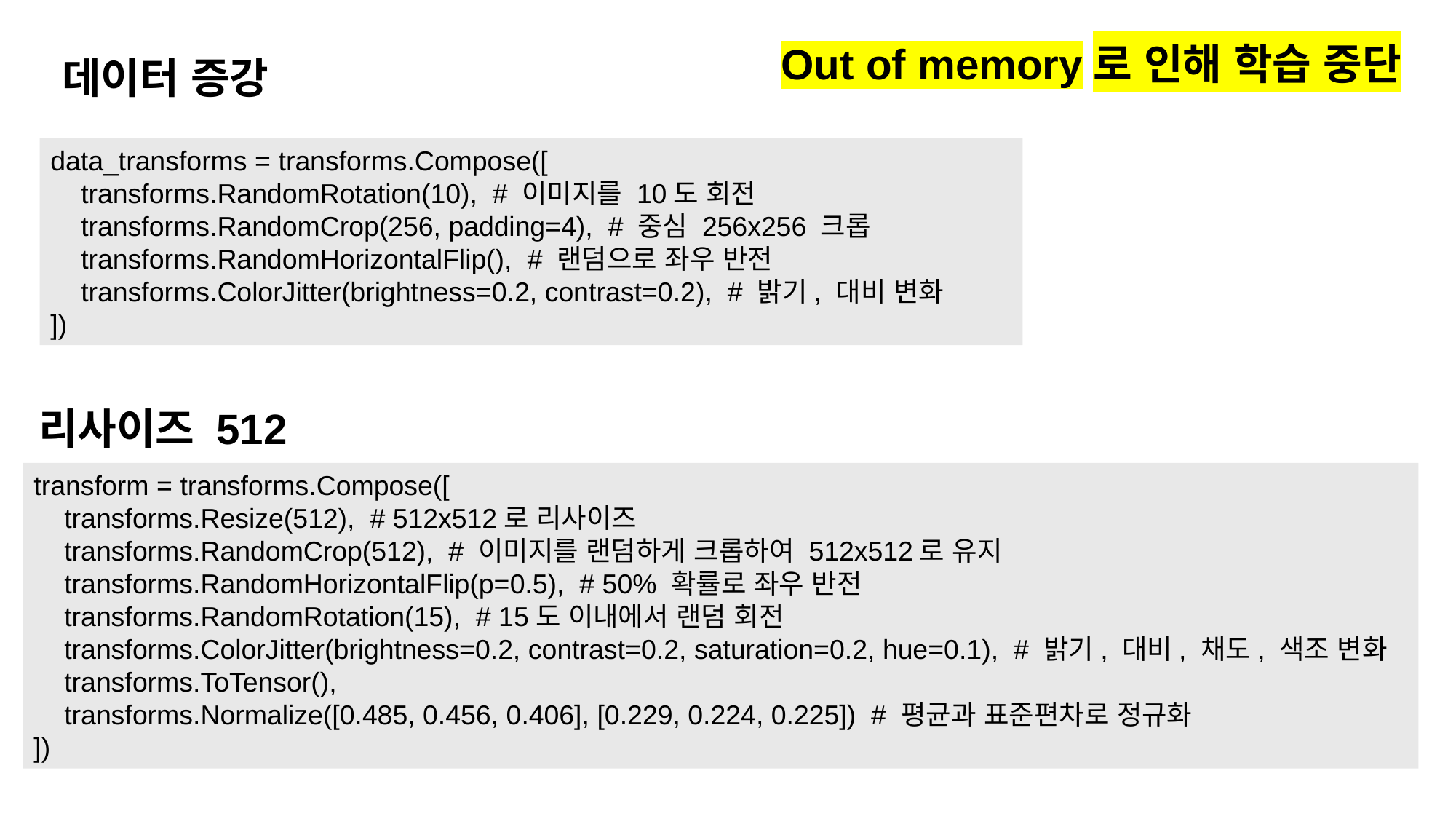

Out of memory로 인해 학습 중단
데이터 증강
data_transforms = transforms.Compose([
    transforms.RandomRotation(10),  # 이미지를 10도 회전
    transforms.RandomCrop(256, padding=4),  # 중심 256x256 크롭
    transforms.RandomHorizontalFlip(),  # 랜덤으로 좌우 반전
    transforms.ColorJitter(brightness=0.2, contrast=0.2),  # 밝기, 대비 변화
])
리사이즈 512
transform = transforms.Compose([
    transforms.Resize(512),  # 512x512로 리사이즈
    transforms.RandomCrop(512),  # 이미지를 랜덤하게 크롭하여 512x512로 유지
    transforms.RandomHorizontalFlip(p=0.5),  # 50% 확률로 좌우 반전
    transforms.RandomRotation(15),  # 15도 이내에서 랜덤 회전
    transforms.ColorJitter(brightness=0.2, contrast=0.2, saturation=0.2, hue=0.1),  # 밝기, 대비, 채도, 색조 변화
    transforms.ToTensor(),
    transforms.Normalize([0.485, 0.456, 0.406], [0.229, 0.224, 0.225])  # 평균과 표준편차로 정규화
])